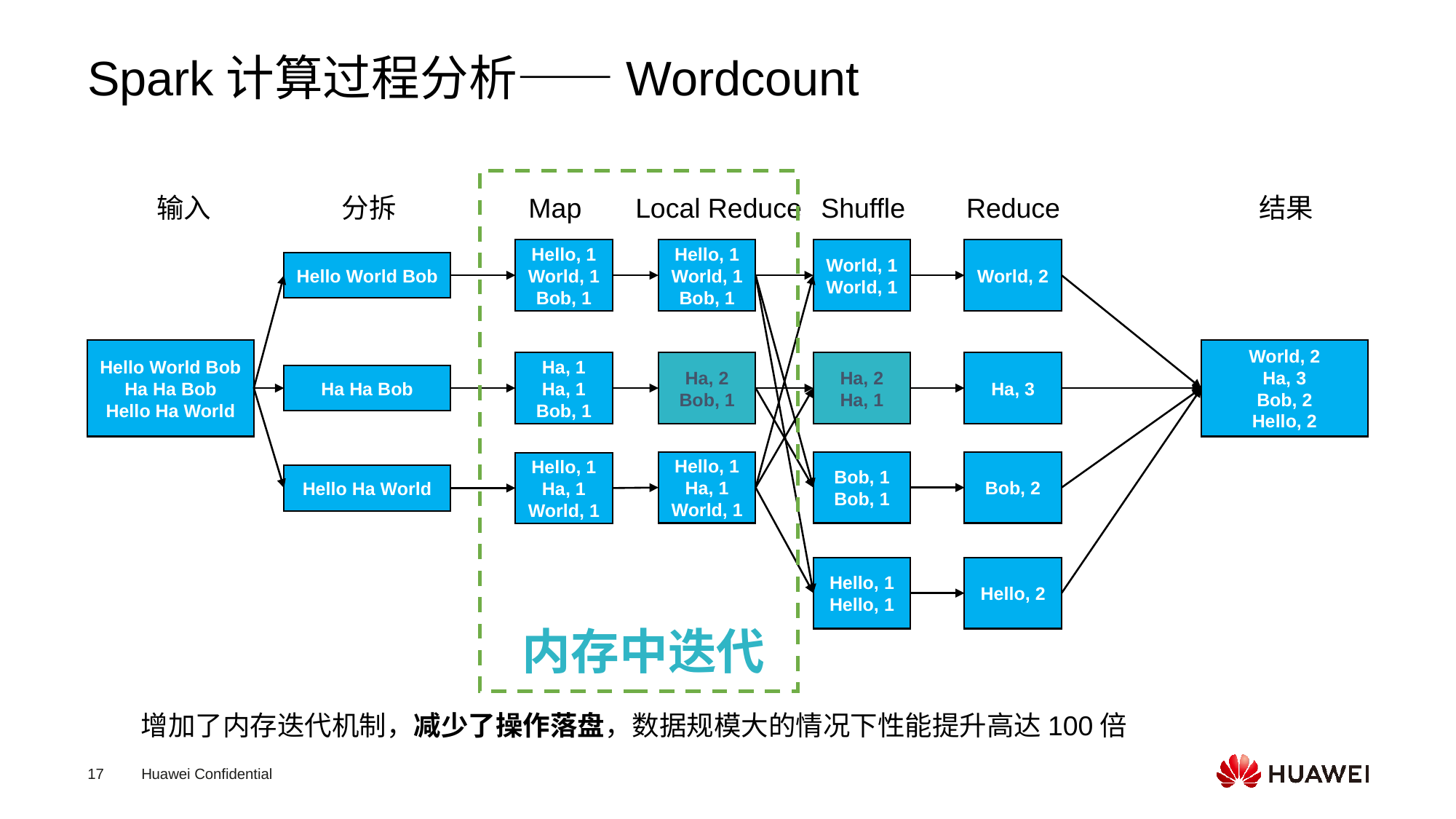

# Spark计算过程分析——Wordcount

输入
分拆
Map
Local Reduce
Shuffle
Reduce
结果
Hello, 1
World, 1
Bob, 1
Hello, 1
World, 1
Bob, 1
World, 1
World, 1
World, 2
Hello World Bob
Hello World Bob
Ha Ha Bob
Hello Ha World
World, 2
Ha, 3
Bob, 2
Hello, 2
Ha, 1
Ha, 1
Bob, 1
Ha, 2
Bob, 1
Ha, 2
Ha, 1
Ha, 3
Ha Ha Bob
Hello, 1
Ha, 1
World, 1
Bob, 1
Bob, 1
Bob, 2
Hello, 1
Ha, 1
World, 1
Hello Ha World
Hello, 1
Hello, 1
Hello, 2
内存中迭代
增加了内存迭代机制，减少了操作落盘，数据规模大的情况下性能提升高达100倍